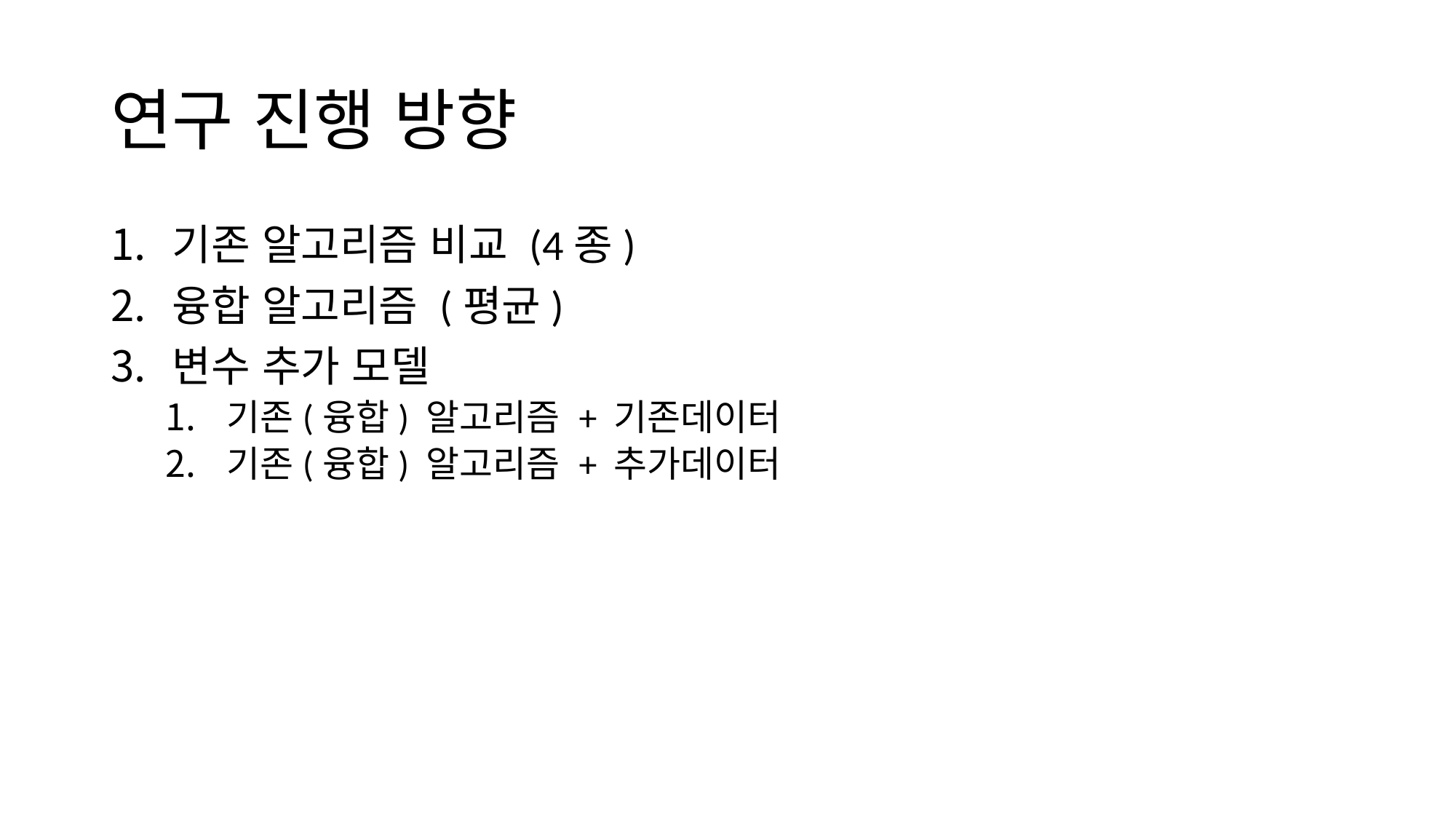

# 연구 진행 방향
기존 알고리즘 비교 (4종)
융합 알고리즘 (평균)
변수 추가 모델
기존(융합) 알고리즘 + 기존데이터
기존(융합) 알고리즘 + 추가데이터